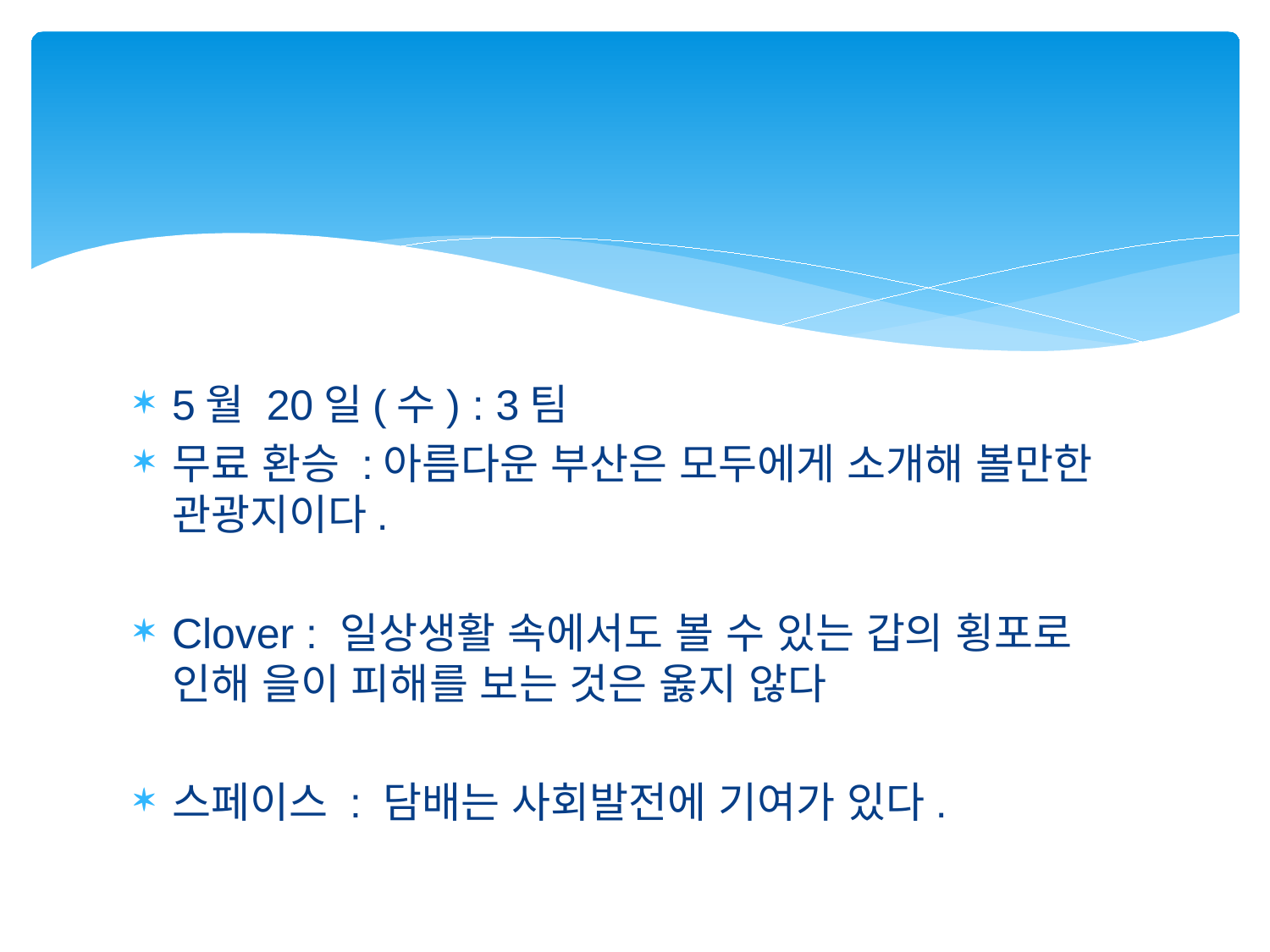

#
5월 20일(수) : 3팀
무료 환승 :아름다운 부산은 모두에게 소개해 볼만한 관광지이다.

Clover : 일상생활 속에서도 볼 수 있는 갑의 횡포로 인해 을이 피해를 보는 것은 옳지 않다

스페이스 : 담배는 사회발전에 기여가 있다.